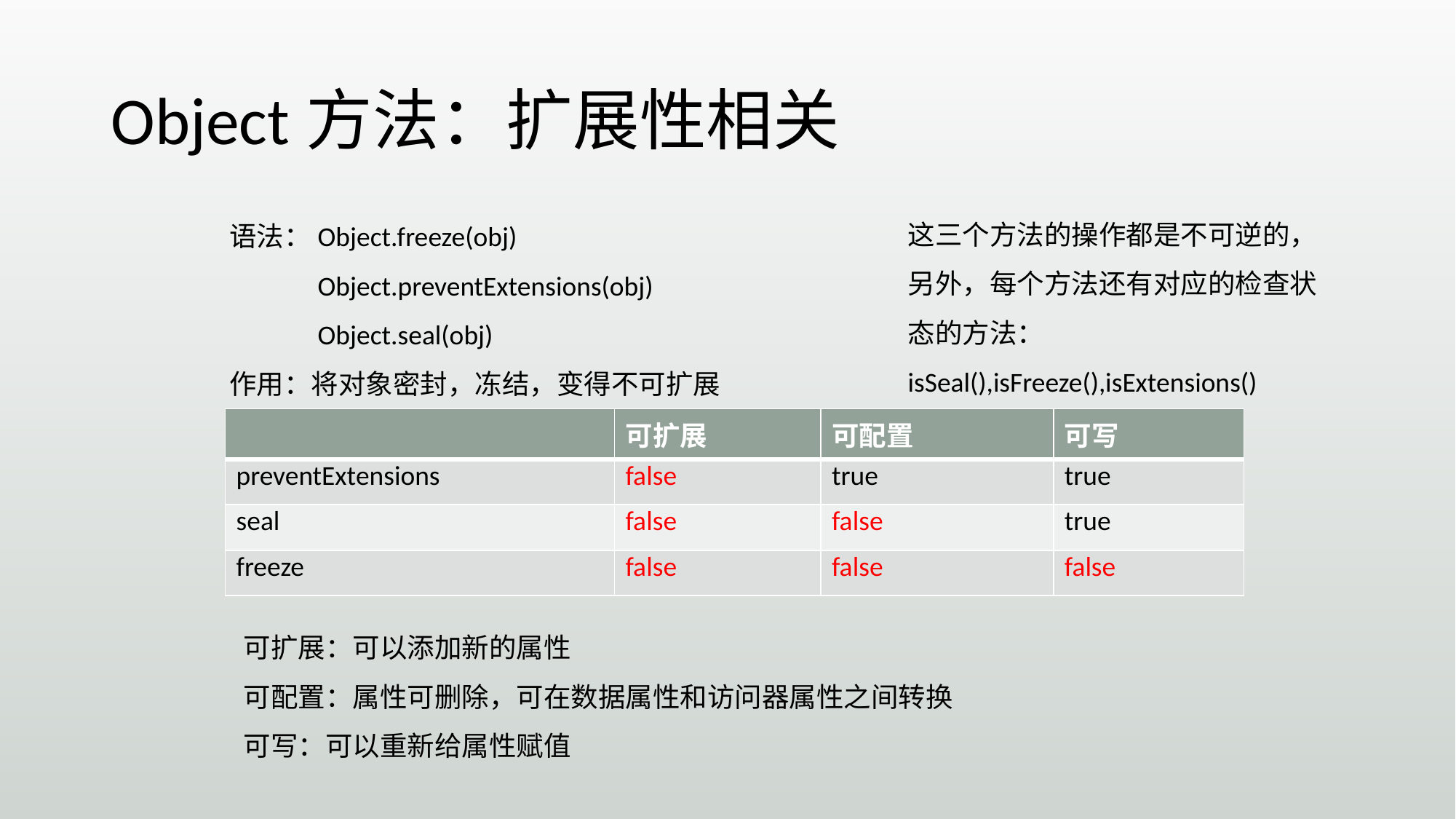

# Object方法：扩展性相关
这三个方法的操作都是不可逆的，另外，每个方法还有对应的检查状态的方法：
isSeal(),isFreeze(),isExtensions()
语法：Object.freeze(obj)
　　　Object.preventExtensions(obj)
　　　Object.seal(obj)
作用：将对象密封，冻结，变得不可扩展
|  | 可扩展 | 可配置 | 可写 |
| --- | --- | --- | --- |
| preventExtensions | false | true | true |
| seal | false | false | true |
| freeze | false | false | false |
可扩展：可以添加新的属性
可配置：属性可删除，可在数据属性和访问器属性之间转换
可写：可以重新给属性赋值